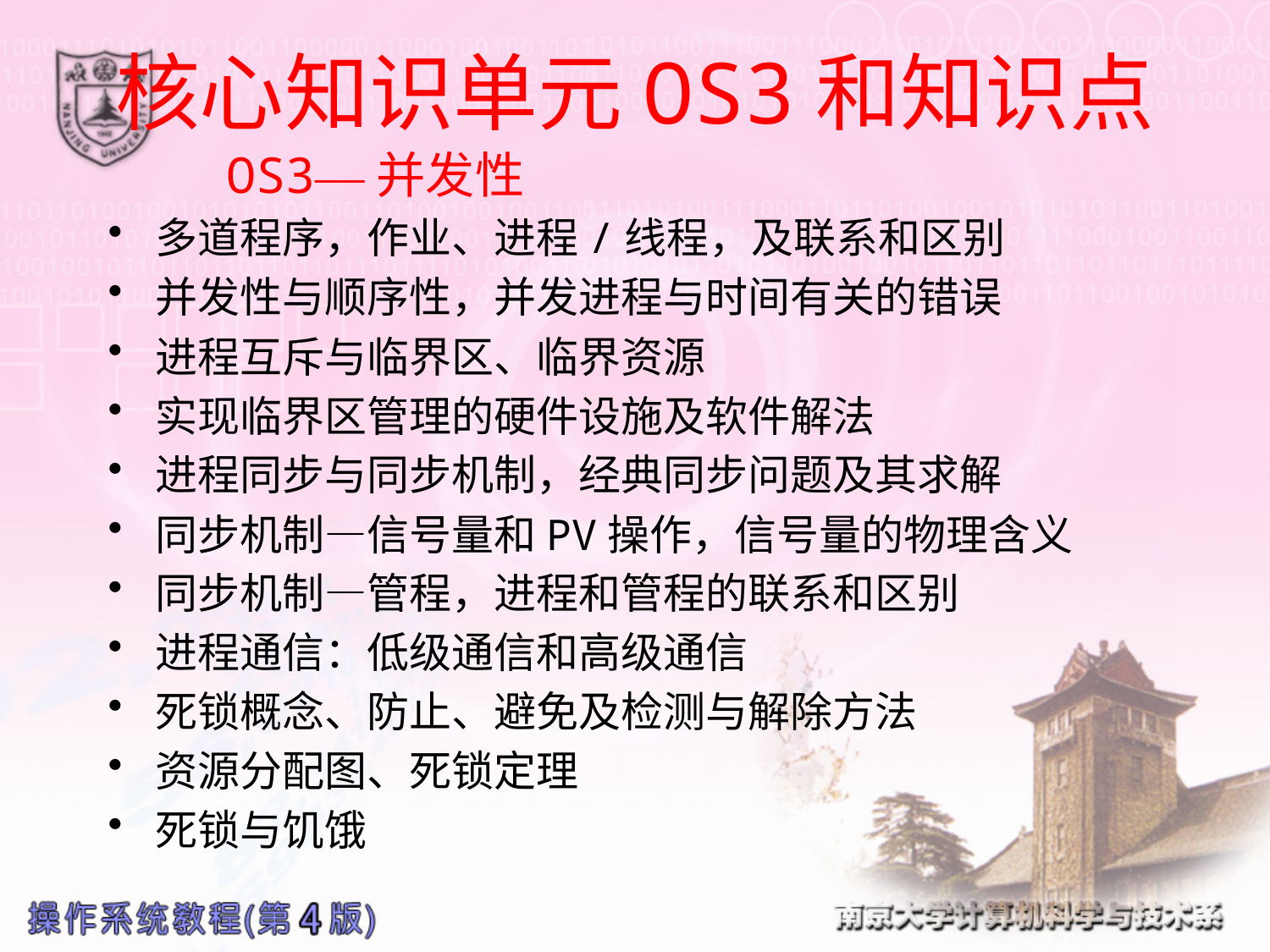

# 核心知识单元OS3和知识点
    OS3—并发性
多道程序，作业、进程/线程，及联系和区别
并发性与顺序性，并发进程与时间有关的错误
进程互斥与临界区、临界资源
实现临界区管理的硬件设施及软件解法
进程同步与同步机制，经典同步问题及其求解
同步机制—信号量和PV操作，信号量的物理含义
同步机制—管程，进程和管程的联系和区别
进程通信：低级通信和高级通信
死锁概念、防止、避免及检测与解除方法
资源分配图、死锁定理
死锁与饥饿